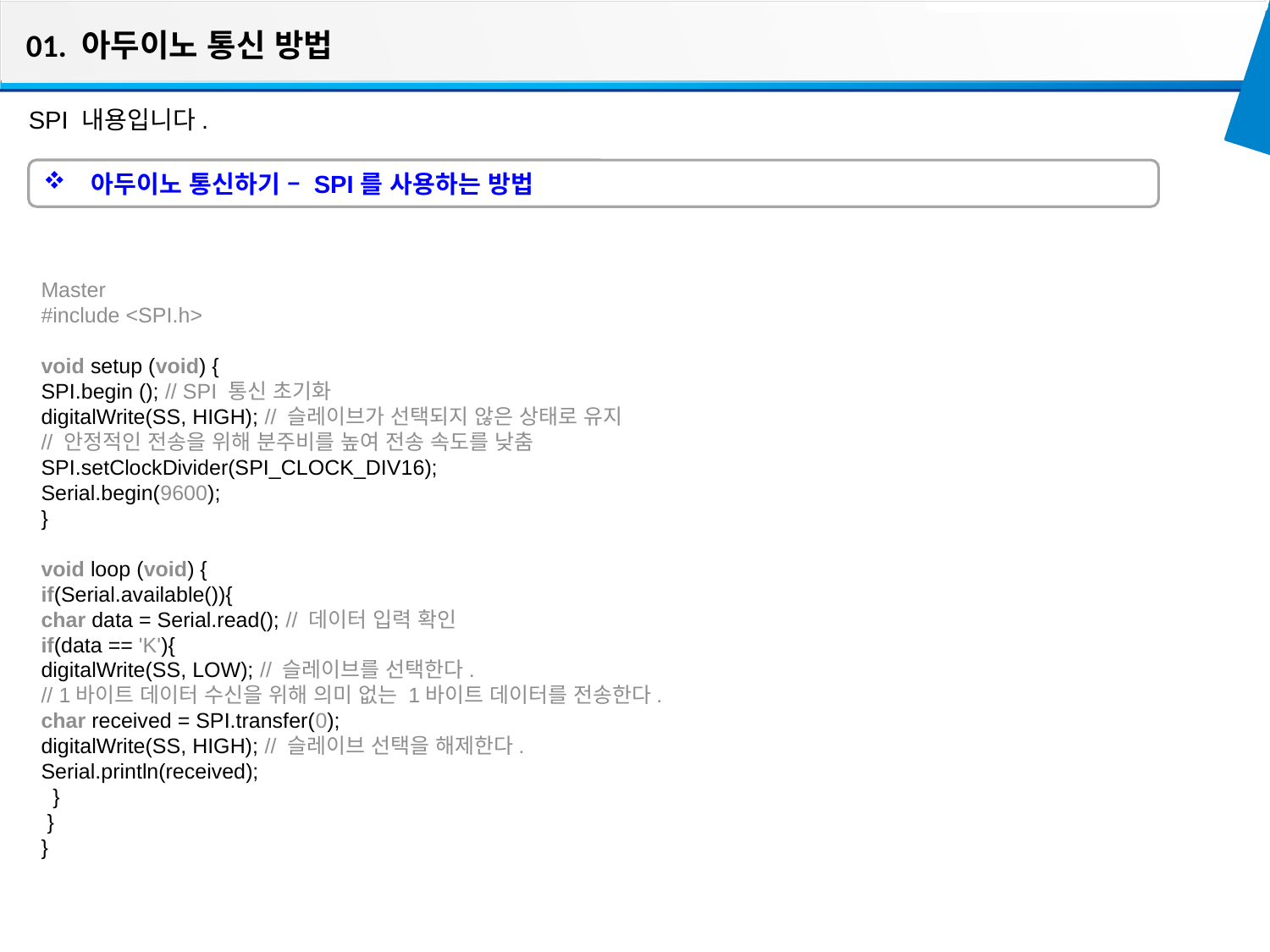

01. 아두이노 통신 방법

SPI 내용입니다.
아두이노 통신하기 – SPI를 사용하는 방법
Master
#include <SPI.h>

void setup (void) {
SPI.begin (); // SPI 통신 초기화
digitalWrite(SS, HIGH); // 슬레이브가 선택되지 않은 상태로 유지
// 안정적인 전송을 위해 분주비를 높여 전송 속도를 낮춤
SPI.setClockDivider(SPI_CLOCK_DIV16);
Serial.begin(9600);
}

void loop (void) {
if(Serial.available()){
char data = Serial.read(); // 데이터 입력 확인
if(data == 'K'){
digitalWrite(SS, LOW); // 슬레이브를 선택한다.
// 1바이트 데이터 수신을 위해 의미 없는 1바이트 데이터를 전송한다.
char received = SPI.transfer(0);
digitalWrite(SS, HIGH); // 슬레이브 선택을 해제한다.
Serial.println(received);
  }
 }
}